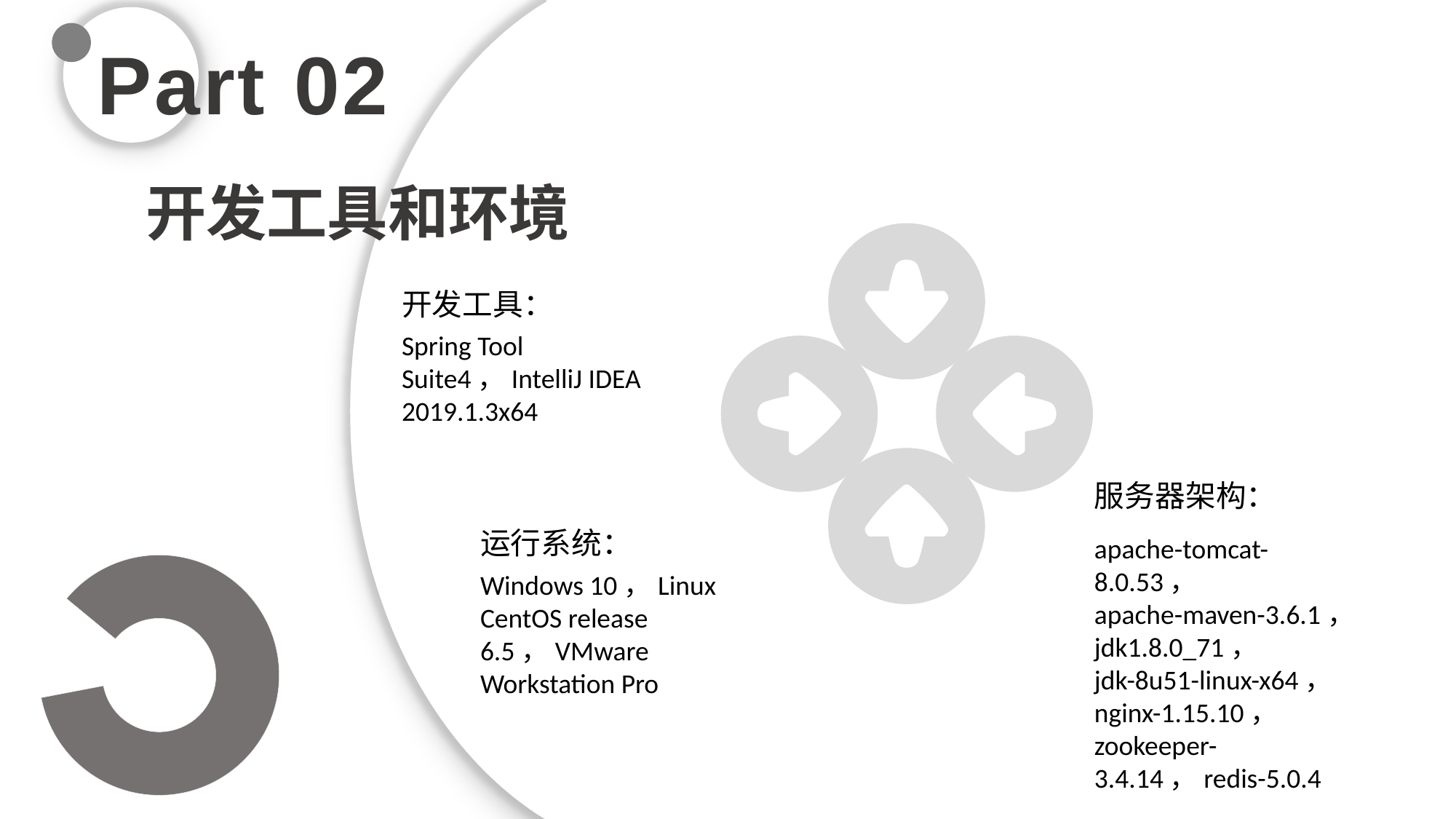

Part 02
开发工具和环境

开发工具：
Spring Tool Suite4，IntelliJ IDEA 2019.1.3x64
服务器架构：
运行系统：
apache-tomcat-8.0.53，
apache-maven-3.6.1，
jdk1.8.0_71，
jdk-8u51-linux-x64，
nginx-1.15.10， zookeeper-3.4.14，redis-5.0.4

Windows 10，Linux CentOS release 6.5，VMware Workstation Pro
11